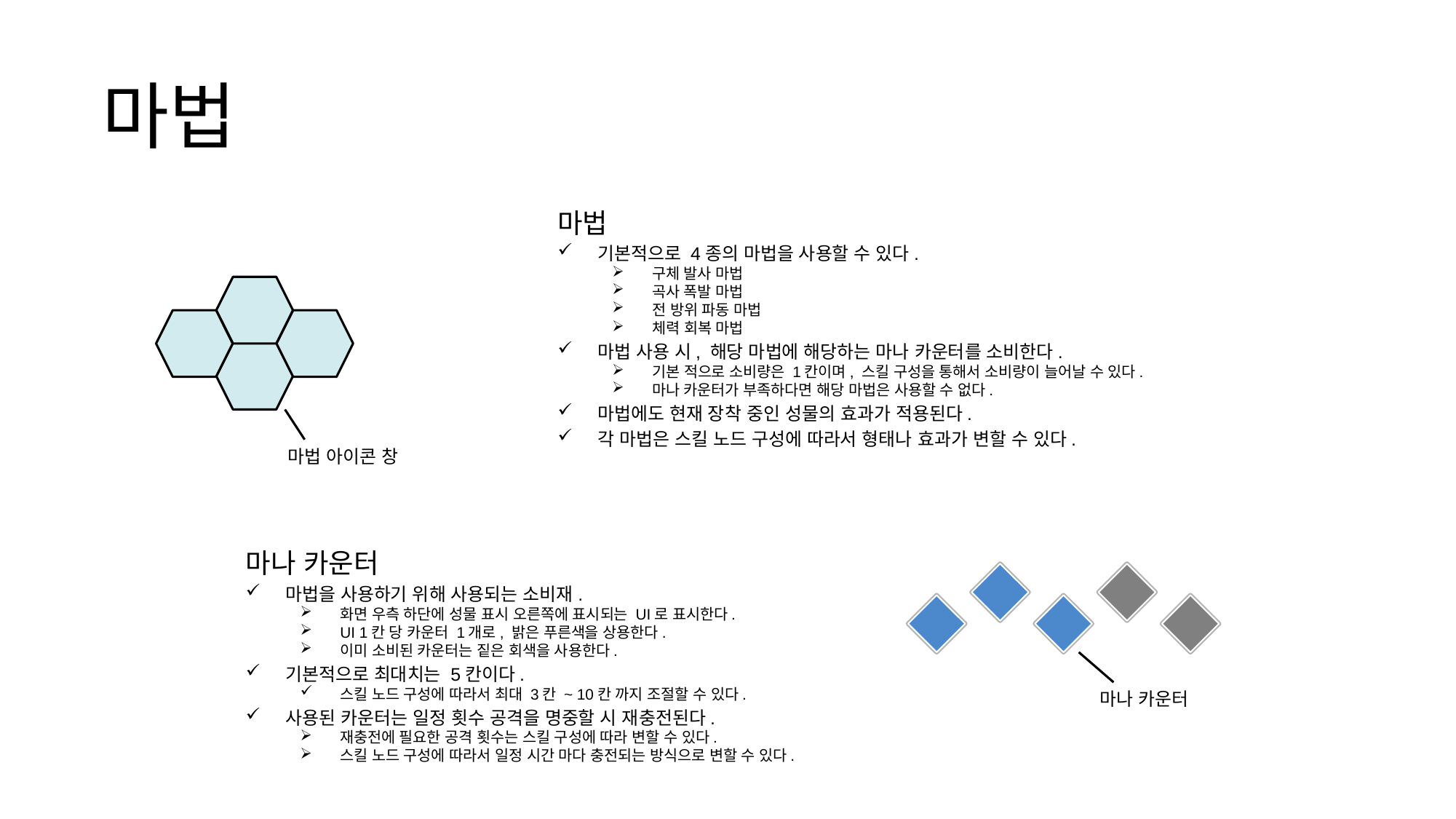

마법
마법

기본적으로 4종의 마법을 사용할 수 있다.
구체 발사 마법
곡사 폭발 마법
전 방위 파동 마법
체력 회복 마법

마법 사용 시, 해당 마법에 해당하는 마나 카운터를 소비한다.
기본 적으로 소비량은 1칸이며, 스킬 구성을 통해서 소비량이 늘어날 수 있다.
마나 카운터가 부족하다면 해당 마법은 사용할 수 없다.

마법에도 현재 장착 중인 성물의 효과가 적용된다.

각 마법은 스킬 노드 구성에 따라서 형태나 효과가 변할 수 있다.

마법 아이콘 창
마나 카운터

마법을 사용하기 위해 사용되는 소비재.
화면 우측 하단에 성물 표시 오른쪽에 표시되는 UI로 표시한다.
UI 1칸 당 카운터 1개로, 밝은 푸른색을 상용한다.
이미 소비된 카운터는 짙은 회색을 사용한다.

기본적으로 최대치는 5칸이다.
스킬 노드 구성에 따라서 최대 3칸 ~ 10칸 까지 조절할 수 있다.

사용된 카운터는 일정 횟수 공격을 명중할 시 재충전된다.
재충전에 필요한 공격 횟수는 스킬 구성에 따라 변할 수 있다.
스킬 노드 구성에 따라서 일정 시간 마다 충전되는 방식으로 변할 수 있다.

마나 카운터